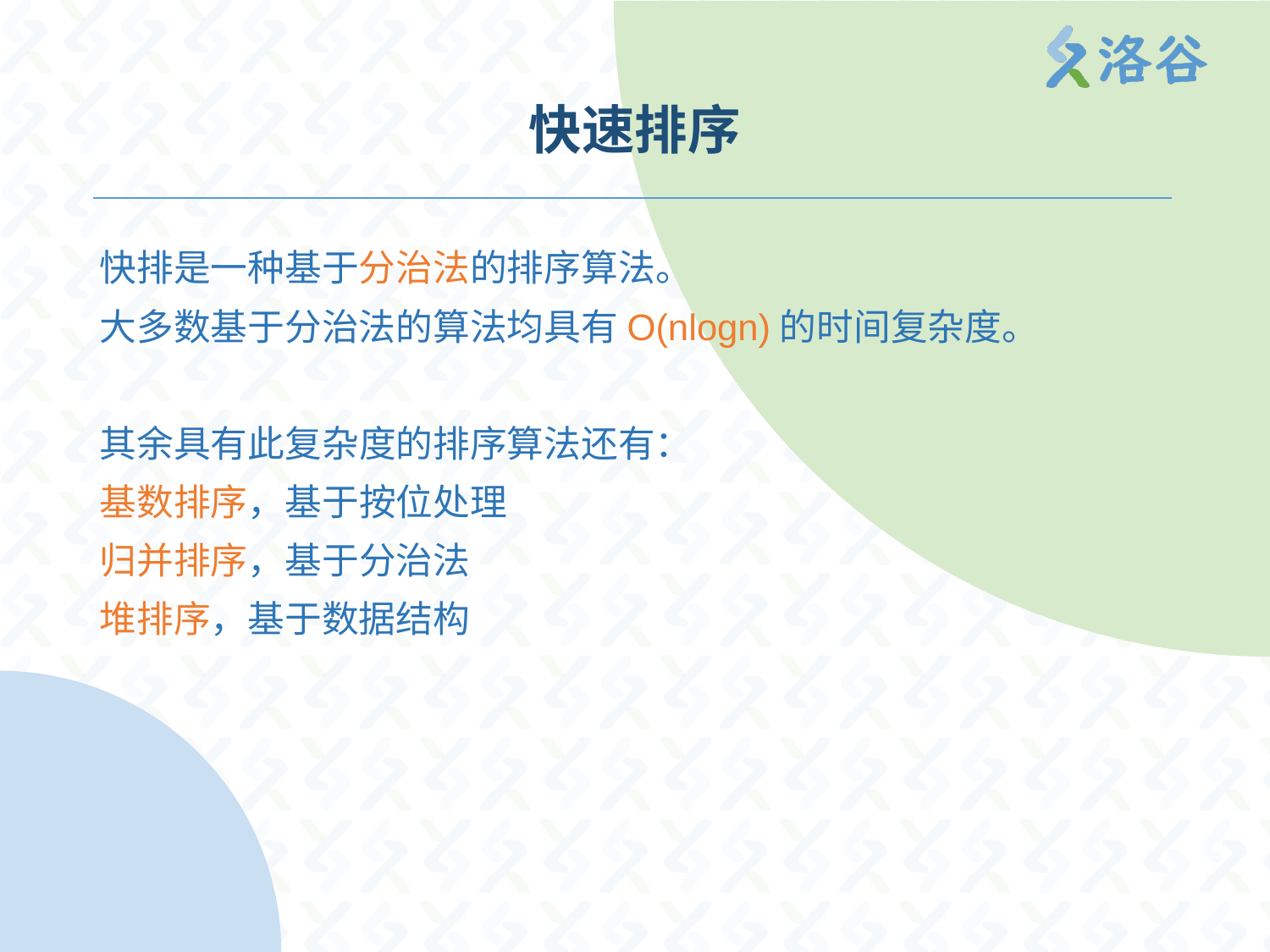

# 快速排序
快排是一种基于分治法的排序算法。
大多数基于分治法的算法均具有O(nlogn)的时间复杂度。

其余具有此复杂度的排序算法还有：
基数排序，基于按位处理
归并排序，基于分治法
堆排序，基于数据结构